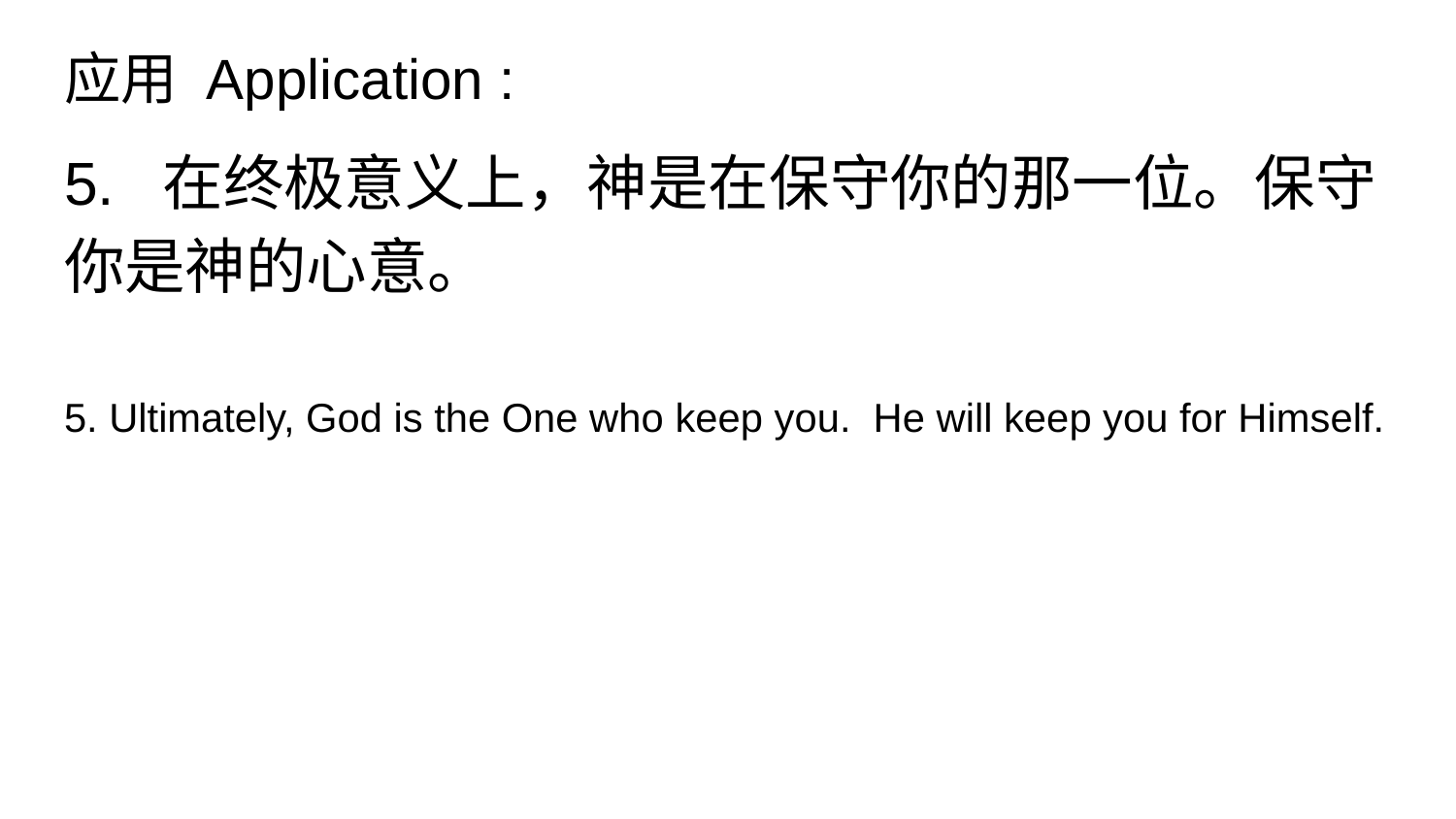

# 应用 Application :
5.  在终极意义上，神是在保守你的那一位。保守你是神的心意。

5. Ultimately, God is the One who keep you.  He will keep you for Himself.